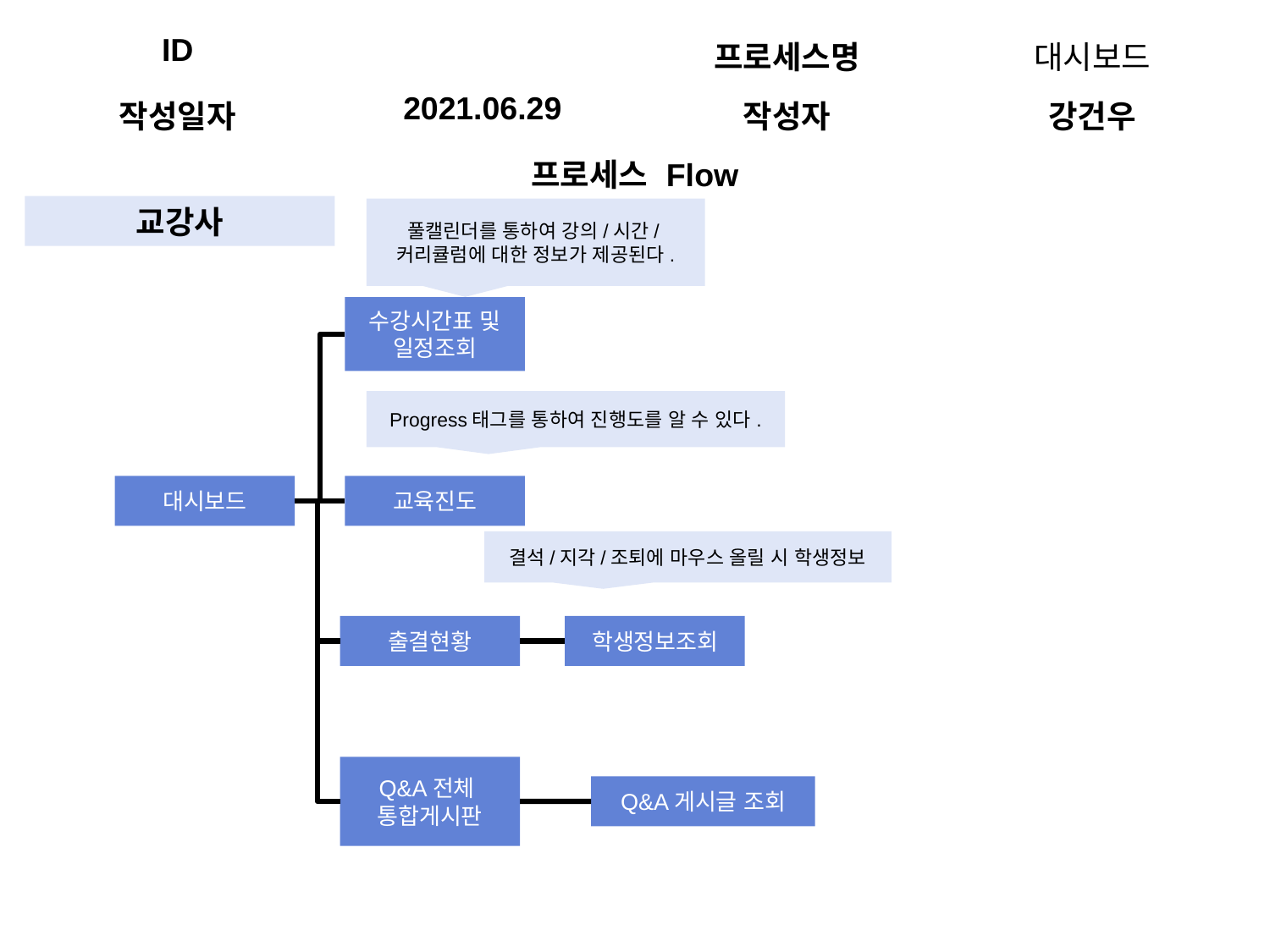

| ID |  | 프로세스명 | 대시보드 |
| --- | --- | --- | --- |
| 작성일자 | 2021.06.29 | 작성자 | 강건우 |
| 프로세스 Flow |  |  |  |
교강사
풀캘린더를 통하여 강의/시간/커리큘럼에 대한 정보가 제공된다.
수강시간표 및 일정조회
Progress태그를 통하여 진행도를 알 수 있다.
대시보드
교육진도
결석/지각/조퇴에 마우스 올릴 시 학생정보
출결현황
학생정보조회
Q&A전체
통합게시판
Q&A게시글 조회